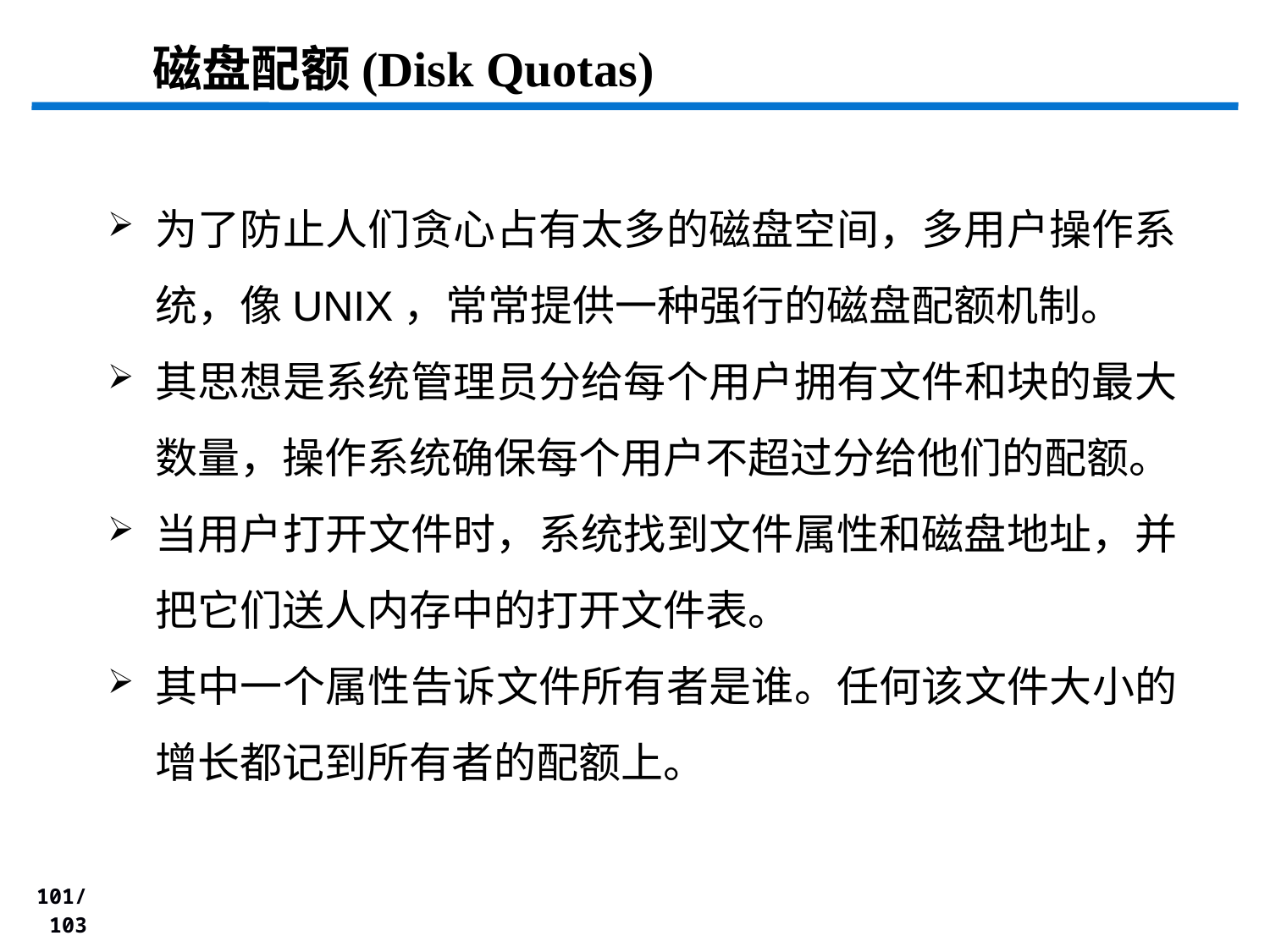

磁盘配额(Disk Quotas)
为了防止人们贪心占有太多的磁盘空间，多用户操作系统，像UNIX，常常提供一种强行的磁盘配额机制。
其思想是系统管理员分给每个用户拥有文件和块的最大数量，操作系统确保每个用户不超过分给他们的配额。
当用户打开文件时，系统找到文件属性和磁盘地址，并把它们送人内存中的打开文件表。
其中一个属性告诉文件所有者是谁。任何该文件大小的增长都记到所有者的配额上。